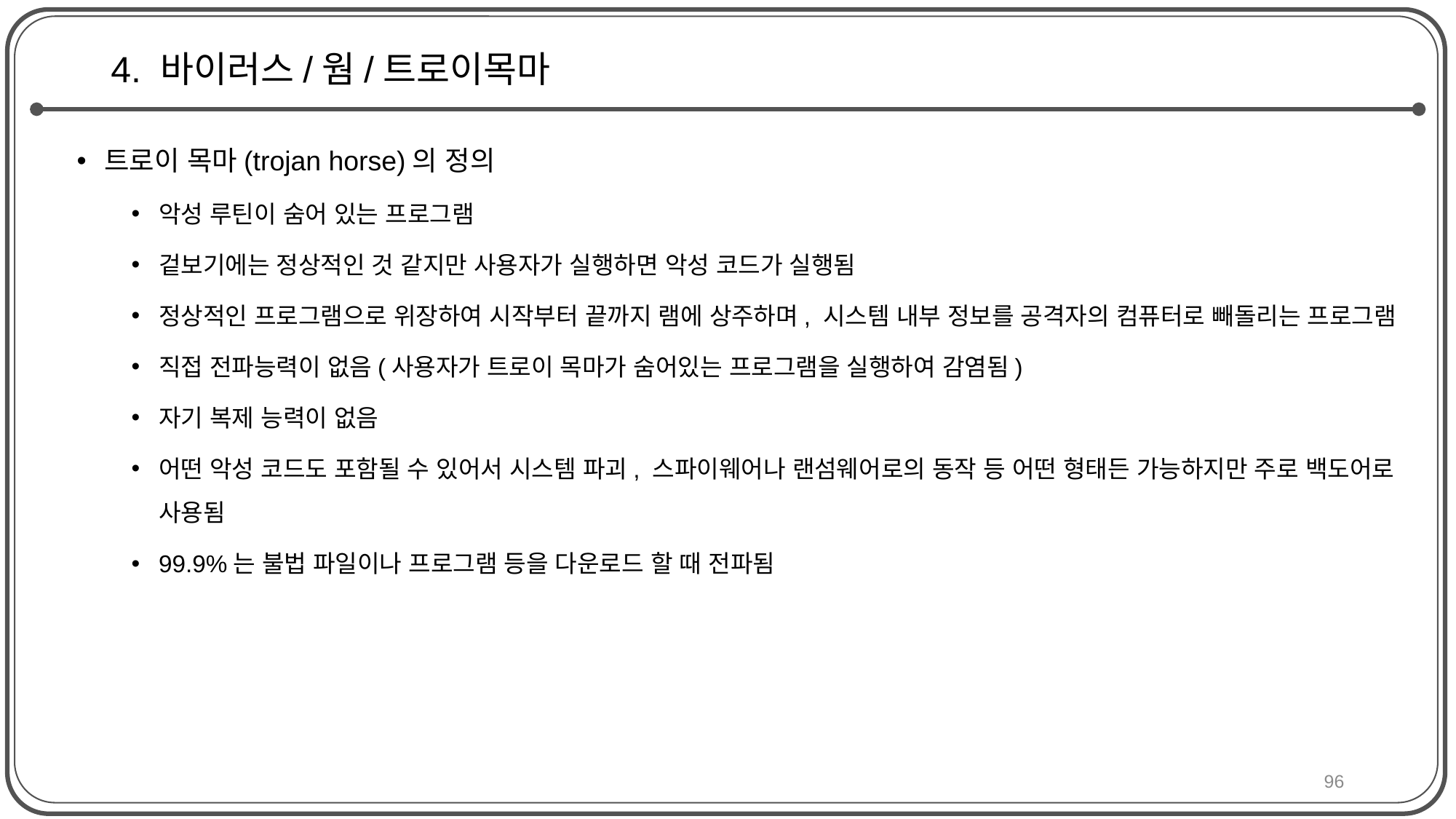

# 4. 바이러스/웜/트로이목마
트로이 목마(trojan horse)의 정의
악성 루틴이 숨어 있는 프로그램
겉보기에는 정상적인 것 같지만 사용자가 실행하면 악성 코드가 실행됨
정상적인 프로그램으로 위장하여 시작부터 끝까지 램에 상주하며, 시스템 내부 정보를 공격자의 컴퓨터로 빼돌리는 프로그램
직접 전파능력이 없음(사용자가 트로이 목마가 숨어있는 프로그램을 실행하여 감염됨)
자기 복제 능력이 없음
어떤 악성 코드도 포함될 수 있어서 시스템 파괴, 스파이웨어나 랜섬웨어로의 동작 등 어떤 형태든 가능하지만 주로 백도어로 사용됨
99.9%는 불법 파일이나 프로그램 등을 다운로드 할 때 전파됨

96